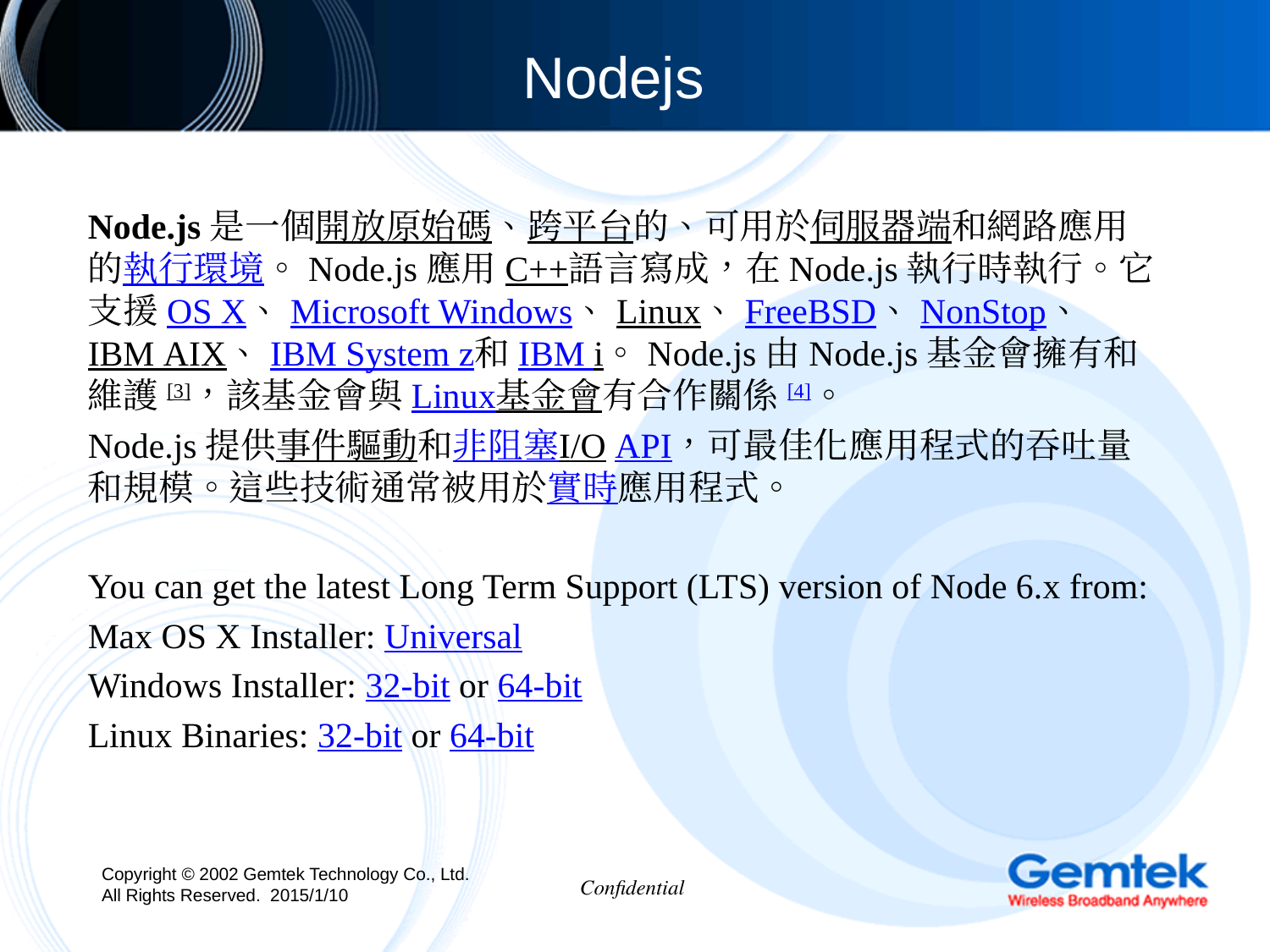

Nodejs
Node.js是一個開放原始碼、跨平台的、可用於伺服器端和網路應用的執行環境。Node.js應用C++語言寫成，在Node.js執行時執行。它支援OS X、Microsoft Windows、Linux、FreeBSD、NonStop、IBM AIX、IBM System z和IBM i。Node.js由Node.js基金會擁有和維護[3]，該基金會與Linux基金會有合作關係[4]。
Node.js提供事件驅動和非阻塞I/O API，可最佳化應用程式的吞吐量和規模。這些技術通常被用於實時應用程式。

You can get the latest Long Term Support (LTS) version of Node 6.x from:
Max OS X Installer: Universal
Windows Installer: 32-bit or 64-bit
Linux Binaries: 32-bit or 64-bit